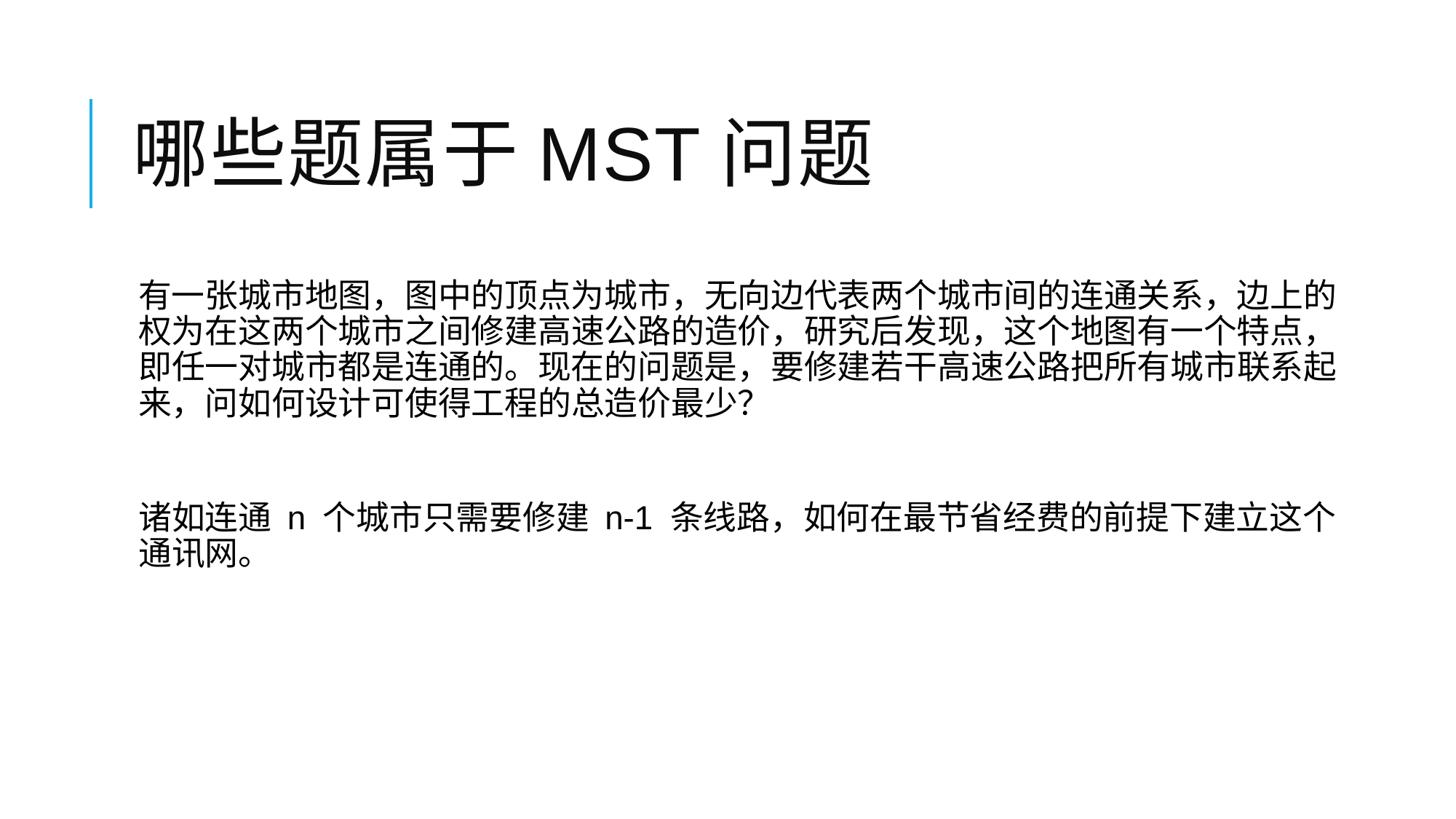

# 哪些题属于MST问题
有一张城市地图，图中的顶点为城市，无向边代表两个城市间的连通关系，边上的权为在这两个城市之间修建高速公路的造价，研究后发现，这个地图有一个特点，即任一对城市都是连通的。现在的问题是，要修建若干高速公路把所有城市联系起来，问如何设计可使得工程的总造价最少？

诸如连通 n 个城市只需要修建 n-1 条线路，如何在最节省经费的前提下建立这个通讯网。